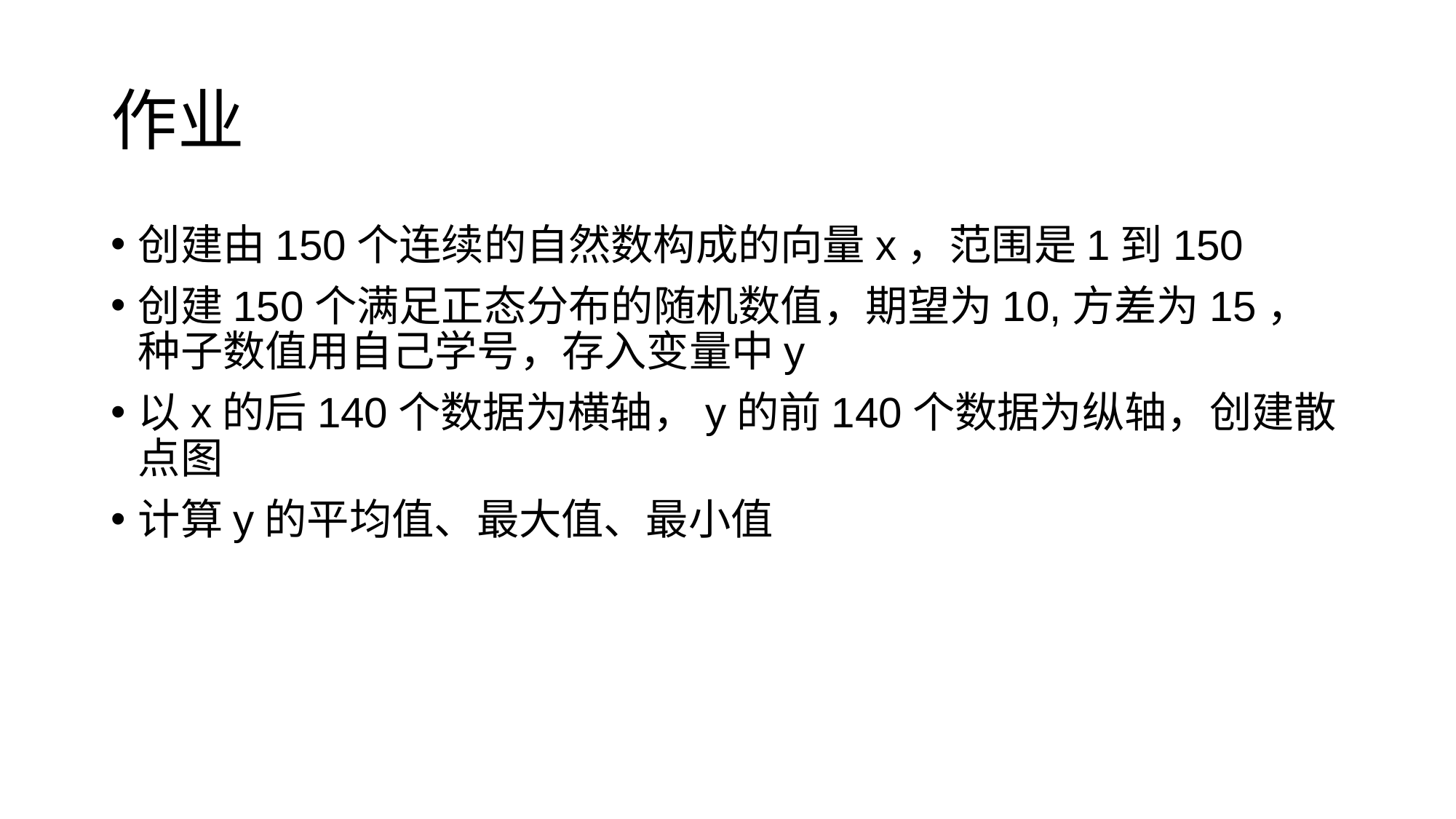

# 作业
创建由150个连续的自然数构成的向量x，范围是1到150
创建150个满足正态分布的随机数值，期望为10,方差为15，种子数值用自己学号，存入变量中y
以x的后140个数据为横轴，y的前140个数据为纵轴，创建散点图
计算y的平均值、最大值、最小值